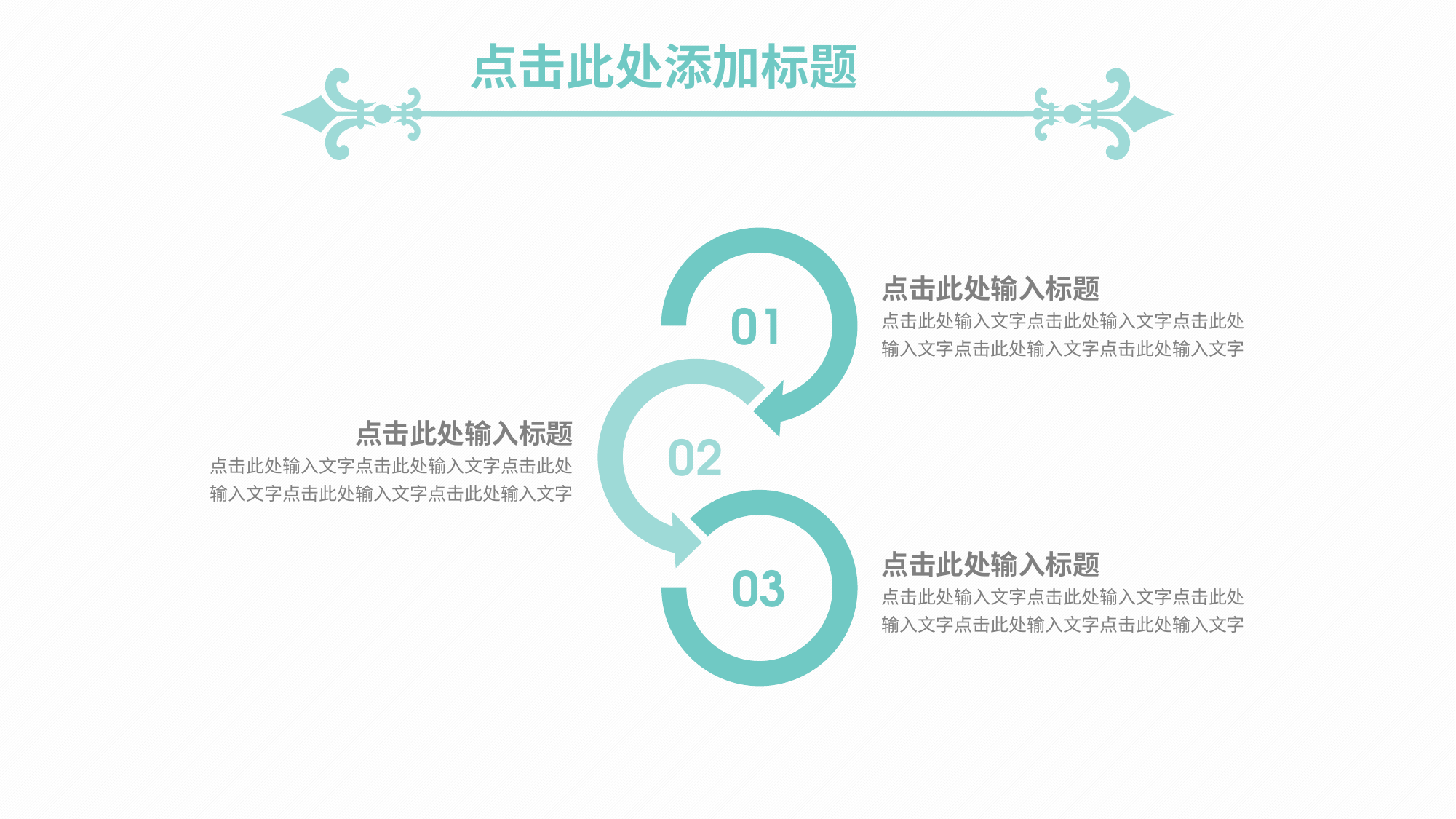

点击此处添加标题

点击此处输入标题
点击此处输入文字点击此处输入文字点击此处输入文字点击此处输入文字点击此处输入文字
01
点击此处输入标题
点击此处输入文字点击此处输入文字点击此处输入文字点击此处输入文字点击此处输入文字
02
点击此处输入标题
点击此处输入文字点击此处输入文字点击此处输入文字点击此处输入文字点击此处输入文字
03